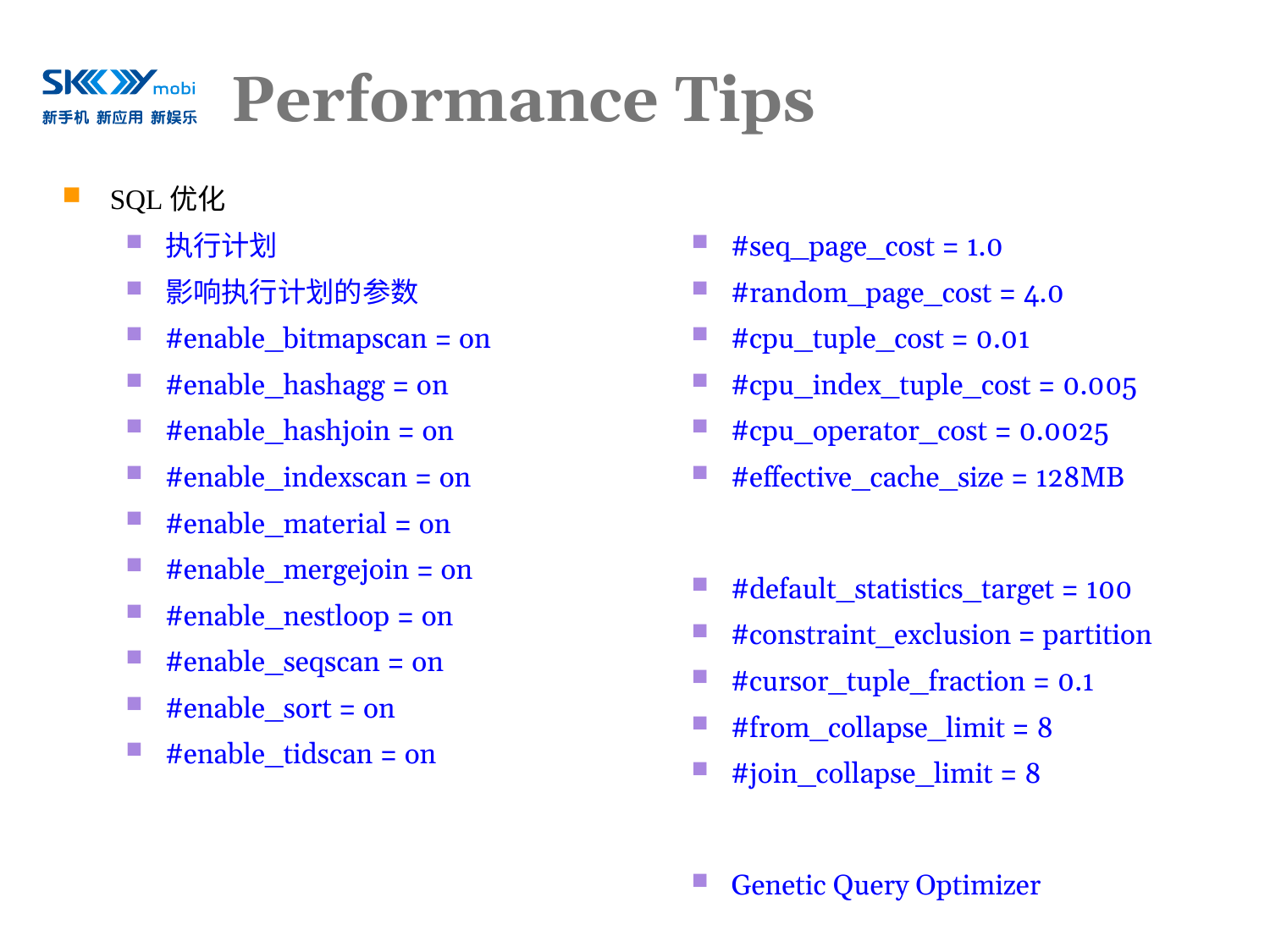

# Performance Tips
SQL优化
执行计划
影响执行计划的参数
#enable_bitmapscan = on
#enable_hashagg = on
#enable_hashjoin = on
#enable_indexscan = on
#enable_material = on
#enable_mergejoin = on
#enable_nestloop = on
#enable_seqscan = on
#enable_sort = on
#enable_tidscan = on

#seq_page_cost = 1.0
#random_page_cost = 4.0
#cpu_tuple_cost = 0.01
#cpu_index_tuple_cost = 0.005
#cpu_operator_cost = 0.0025
#effective_cache_size = 128MB

#default_statistics_target = 100
#constraint_exclusion = partition
#cursor_tuple_fraction = 0.1
#from_collapse_limit = 8
#join_collapse_limit = 8

Genetic Query Optimizer